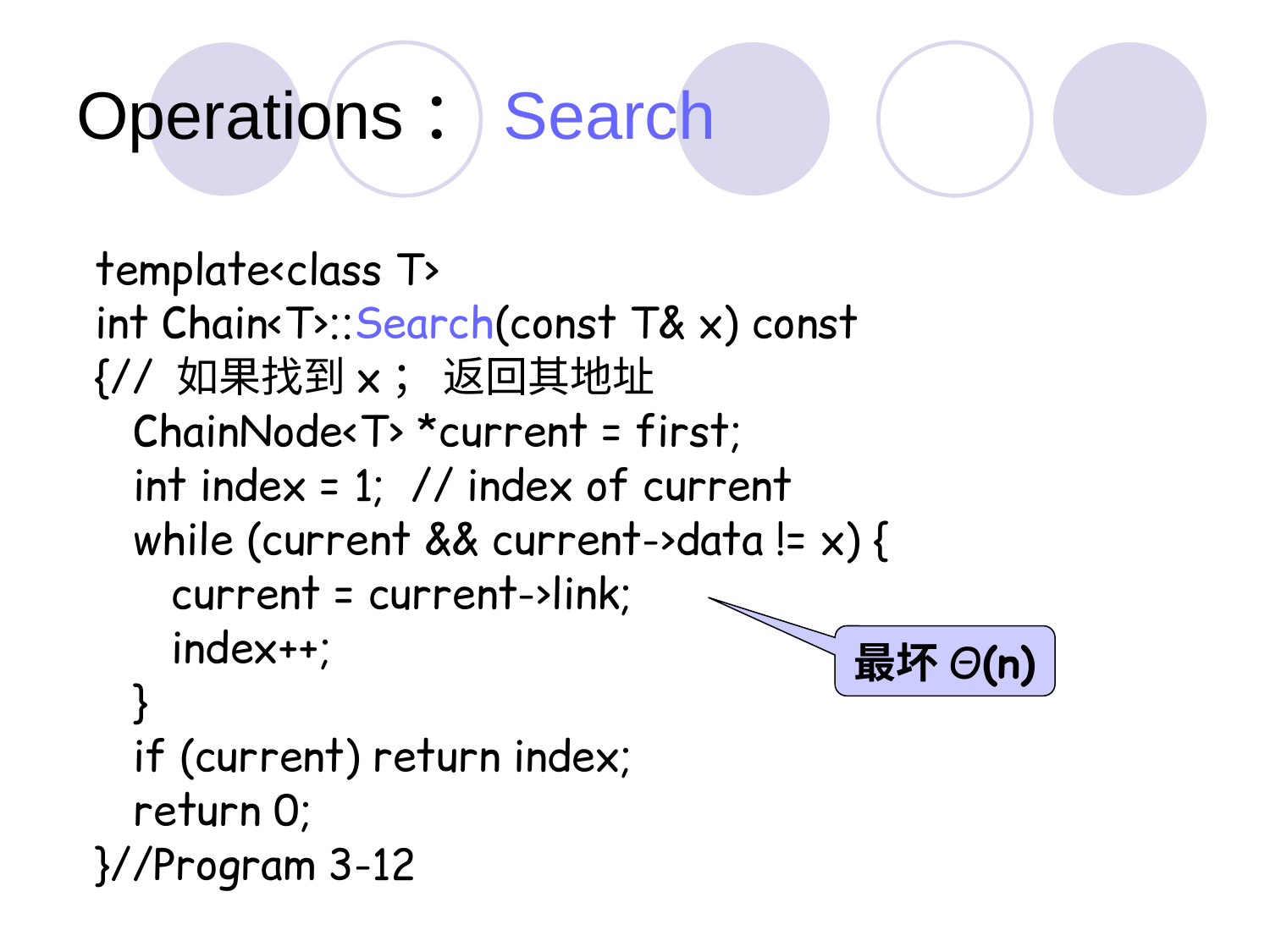

# Operations：Search
template<class T>
int Chain<T>::Search(const T& x) const
{// 如果找到x； 返回其地址
   ChainNode<T> *current = first;
   int index = 1;  // index of current
   while (current && current->data != x) {
      current = current->link;
      index++;
   }
   if (current) return index;
   return 0;
}//Program 3-12
最坏Θ(n)

28